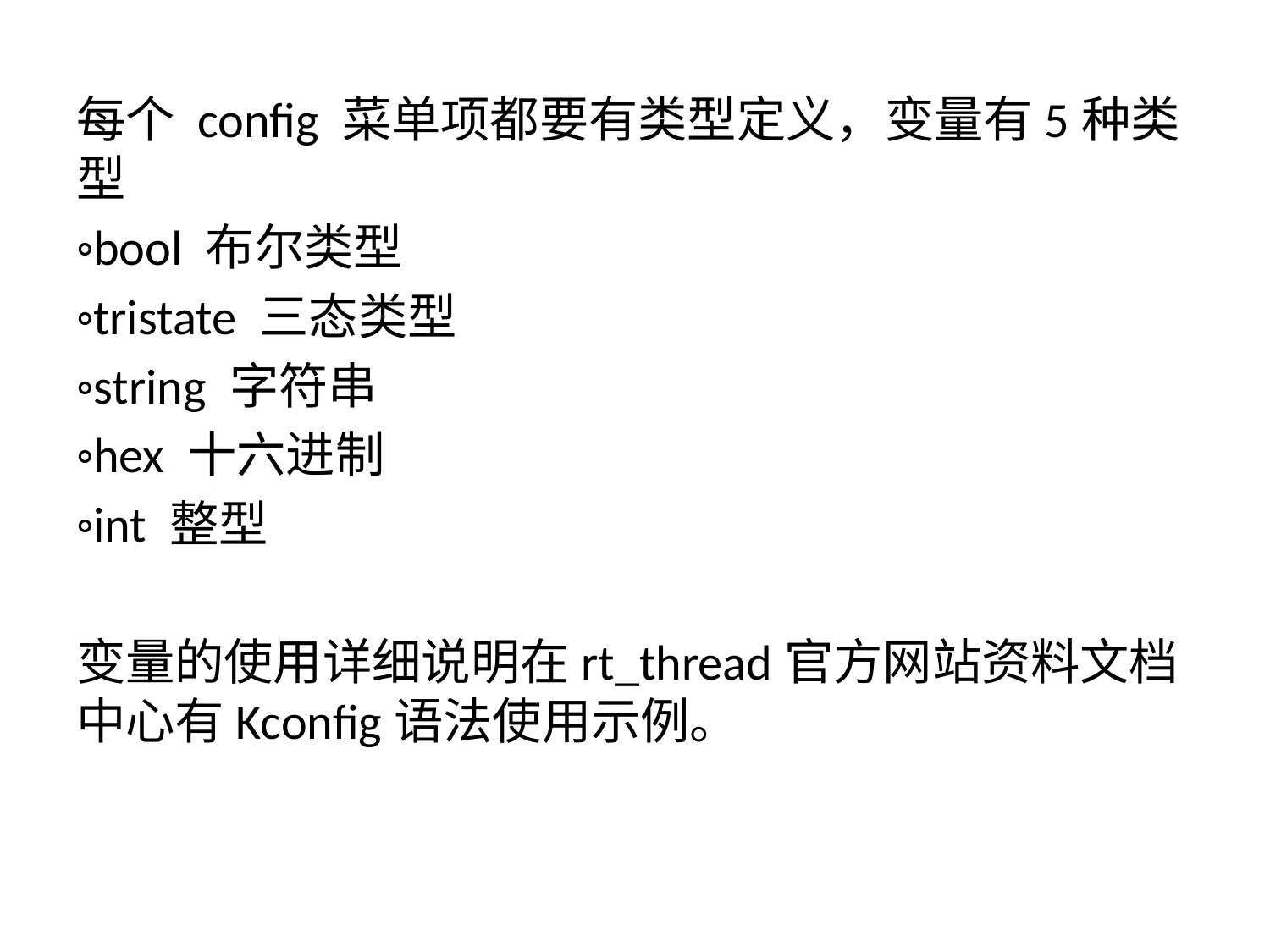

每个 config 菜单项都要有类型定义，变量有5种类型
◦bool 布尔类型
◦tristate 三态类型
◦string 字符串
◦hex 十六进制
◦int 整型

变量的使用详细说明在rt_thread官方网站资料文档中心有Kconfig语法使用示例。